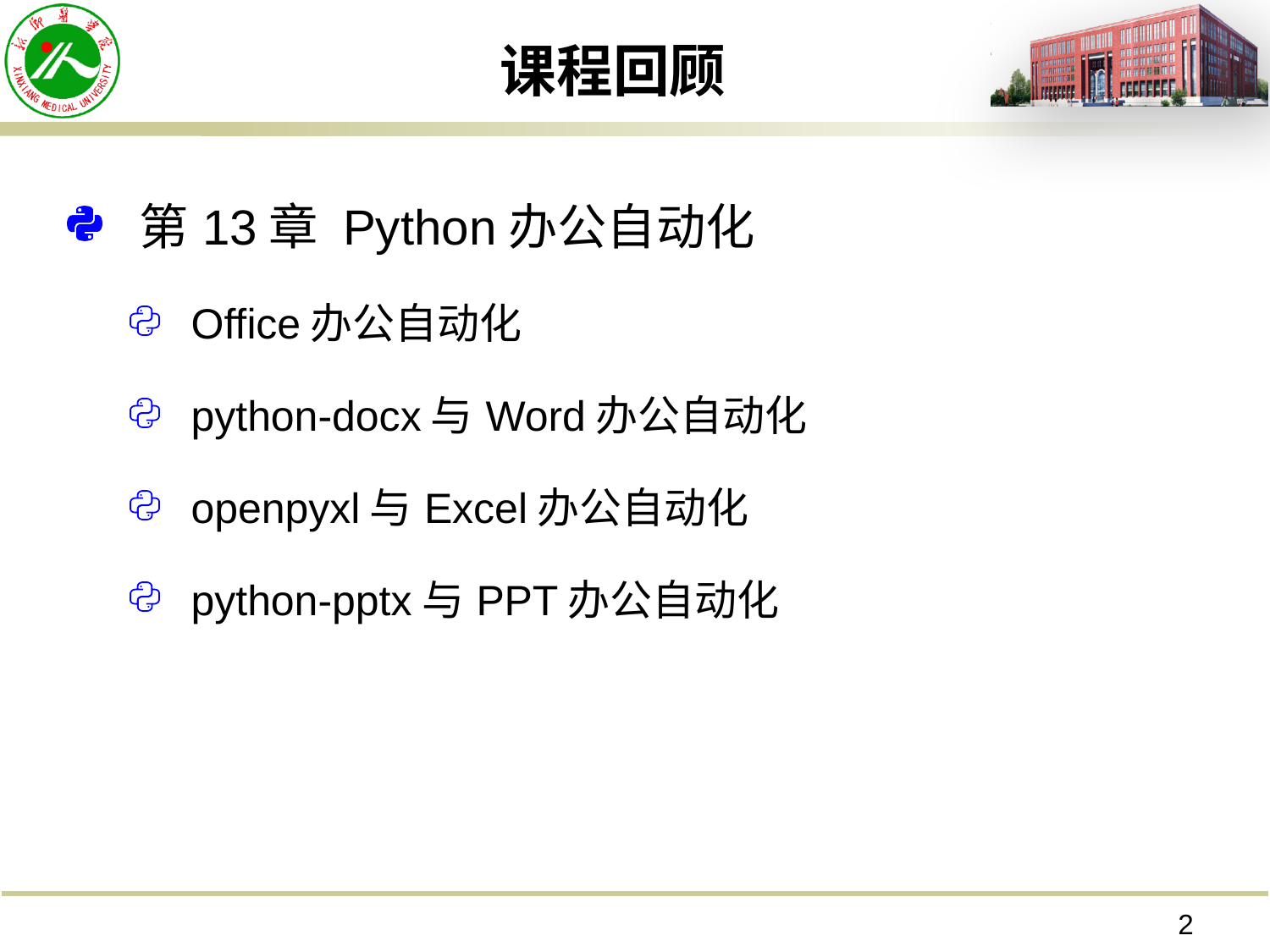

# 课程回顾
第13章 Python办公自动化
Office办公自动化
python-docx与Word办公自动化
openpyxl与Excel办公自动化
python-pptx与PPT办公自动化

2